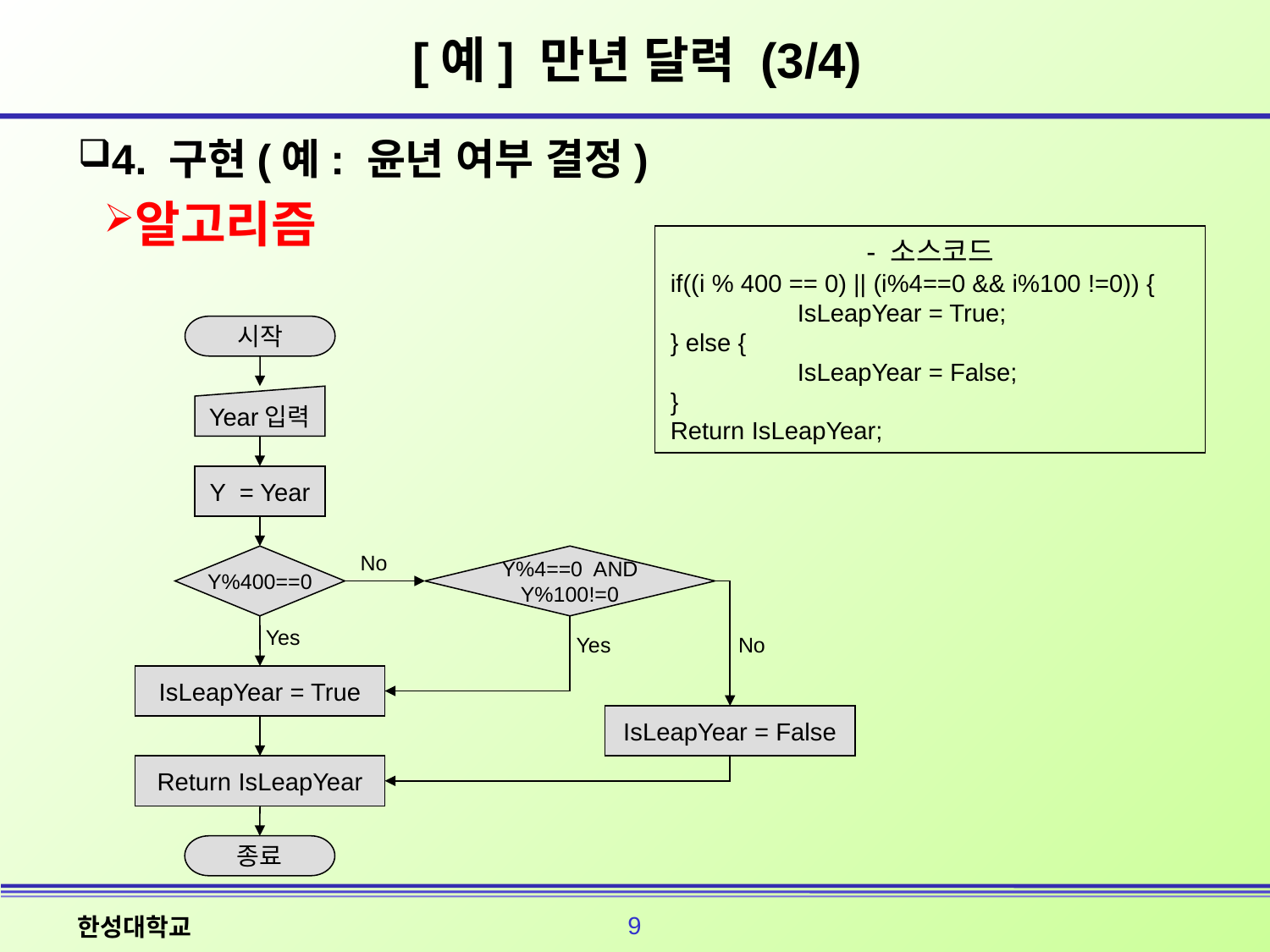

# [예] 만년 달력 (3/4)
4. 구현(예: 윤년 여부 결정)
알고리즘

- 소스코드
if((i % 400 == 0) || (i%4==0 && i%100 !=0)) {
	IsLeapYear = True;
} else {
	IsLeapYear = False;
}
Return IsLeapYear;
시작
Year입력
Y  = Year
No
Y%400==0
Y%4==0  AND
Y%100!=0
Yes
Yes
No
IsLeapYear = True
IsLeapYear = False
Return IsLeapYear
종료